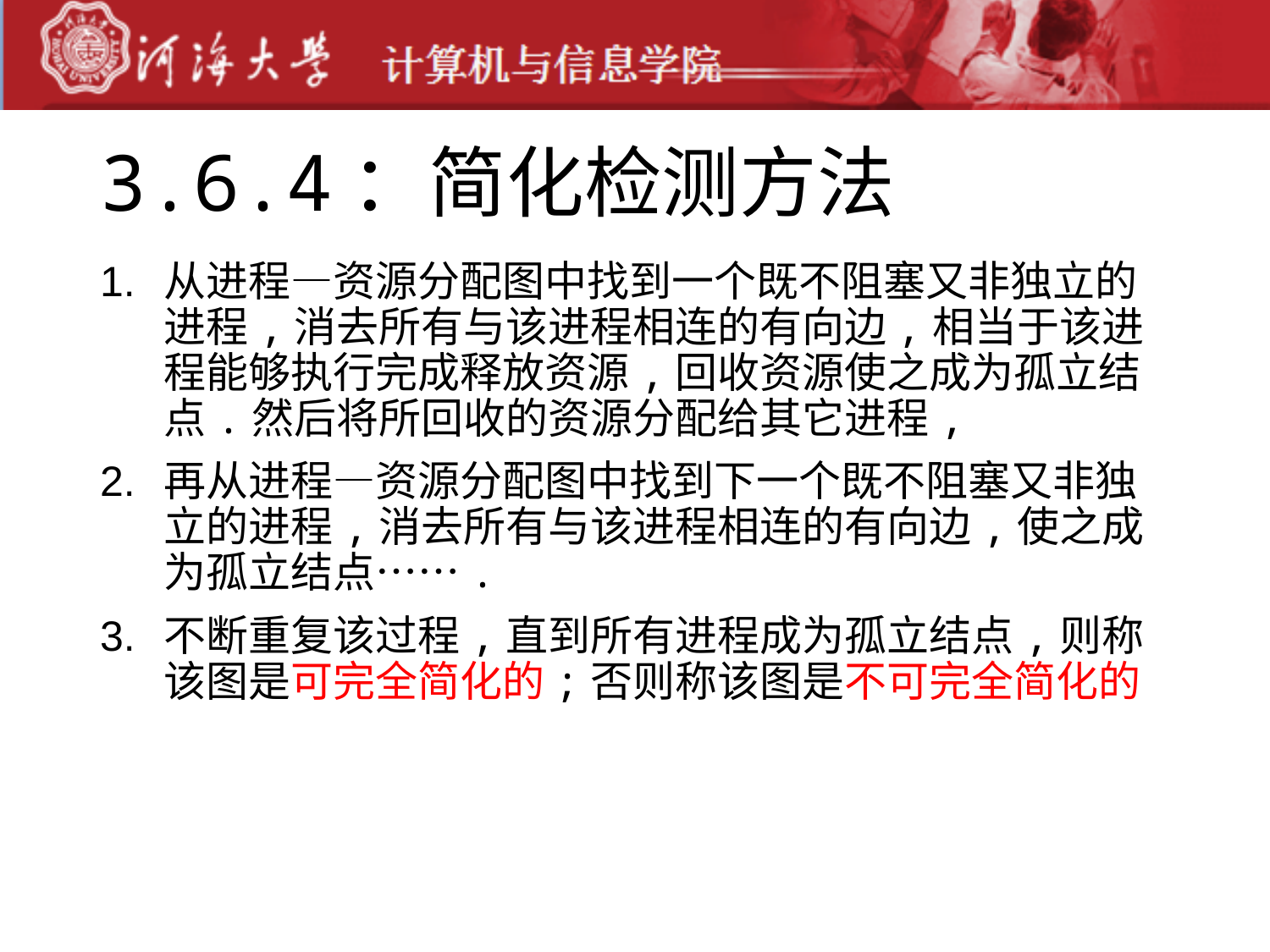

# 3.6.4：简化检测方法
从进程—资源分配图中找到一个既不阻塞又非独立的进程,消去所有与该进程相连的有向边,相当于该进程能够执行完成释放资源,回收资源使之成为孤立结点.然后将所回收的资源分配给其它进程,
再从进程—资源分配图中找到下一个既不阻塞又非独立的进程,消去所有与该进程相连的有向边,使之成为孤立结点…….
不断重复该过程,直到所有进程成为孤立结点,则称该图是可完全简化的;否则称该图是不可完全简化的